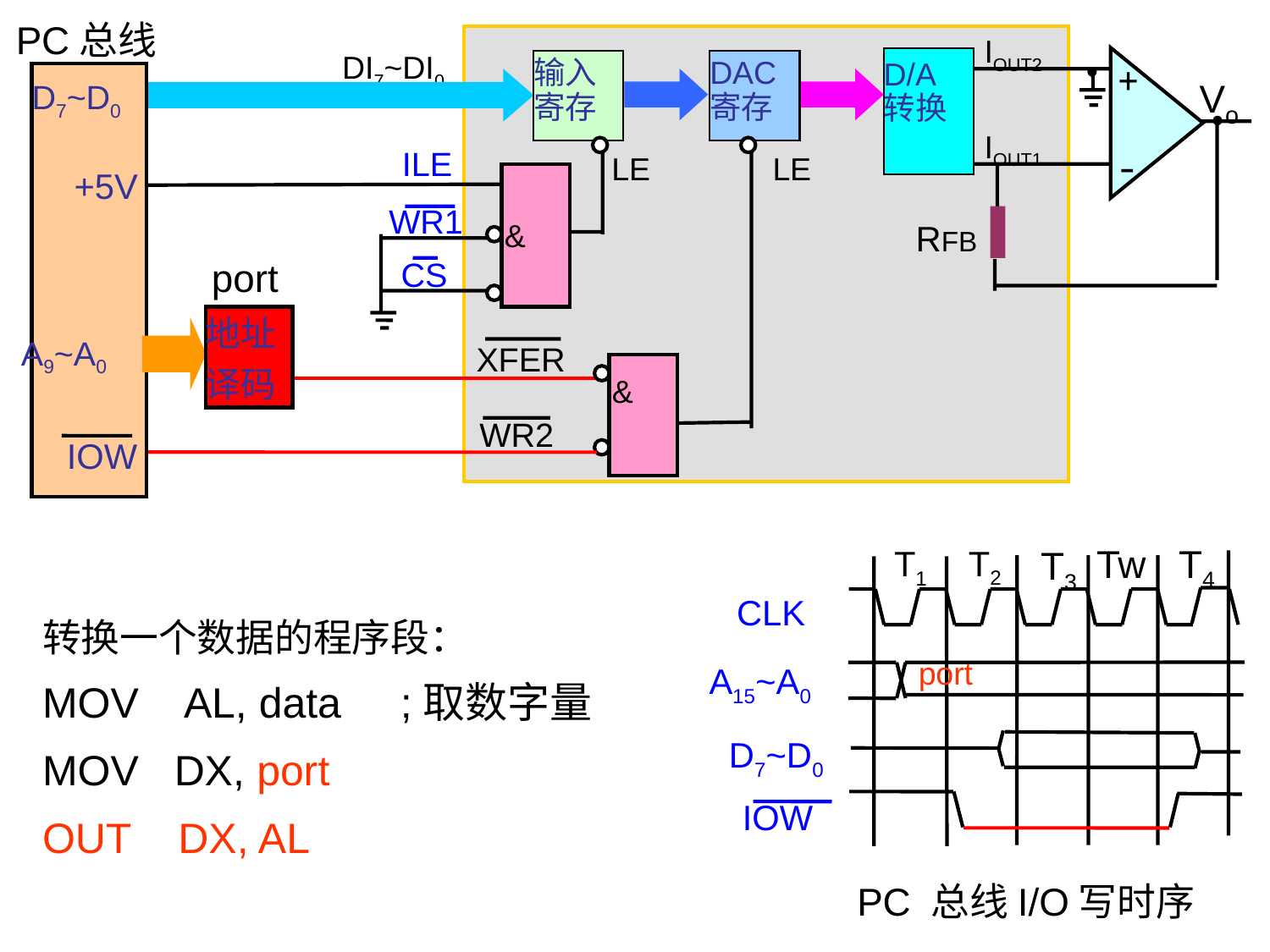

PC总线

IOUT2
DI7~DI0
D/A
转换
输入
寄存
DAC
寄存
+

Vo

D7~D0

IOUT1

ILE

-

LE
LE

+5V

&
WR1

RFB

port
CS

地址
译码

A9~A0
XFER

&

WR2

IOW

Tw
T4
T2
T3
T1

CLK

转换一个数据的程序段：
MOV    AL, data     ;取数字量
MOV   DX, port
OUT    DX, AL

port
A15~A0

D7~D0

IOW

31
PC 总线I/O写时序